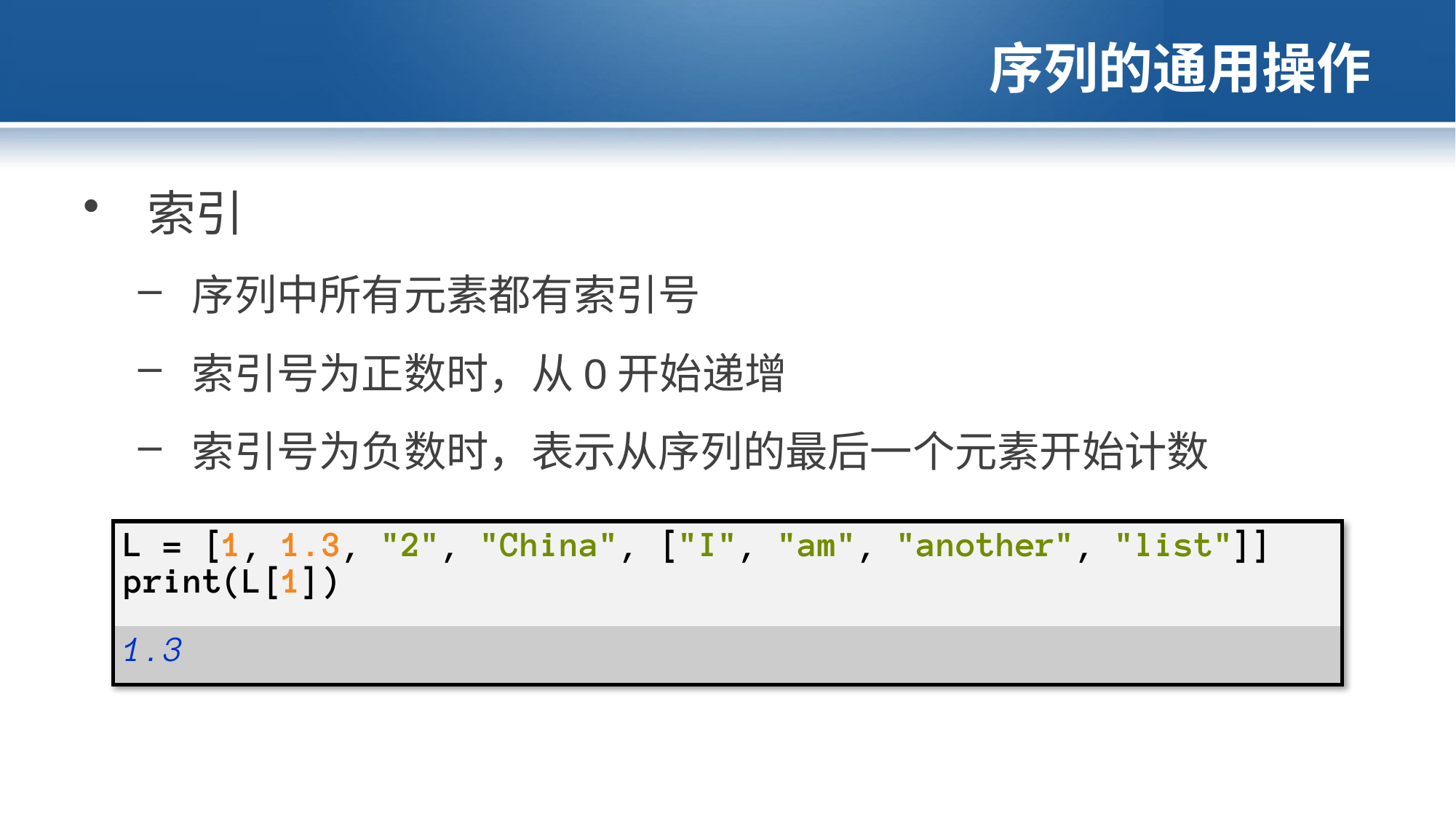

# 序列的通用操作
 索引
 序列中所有元素都有索引号
 索引号为正数时，从0开始递增
 索引号为负数时，表示从序列的最后一个元素开始计数
| L = [1, 1.3, "2", "China", ["I", "am", "another", "list"]] print(L[1]) |
| --- |
| 1.3 |